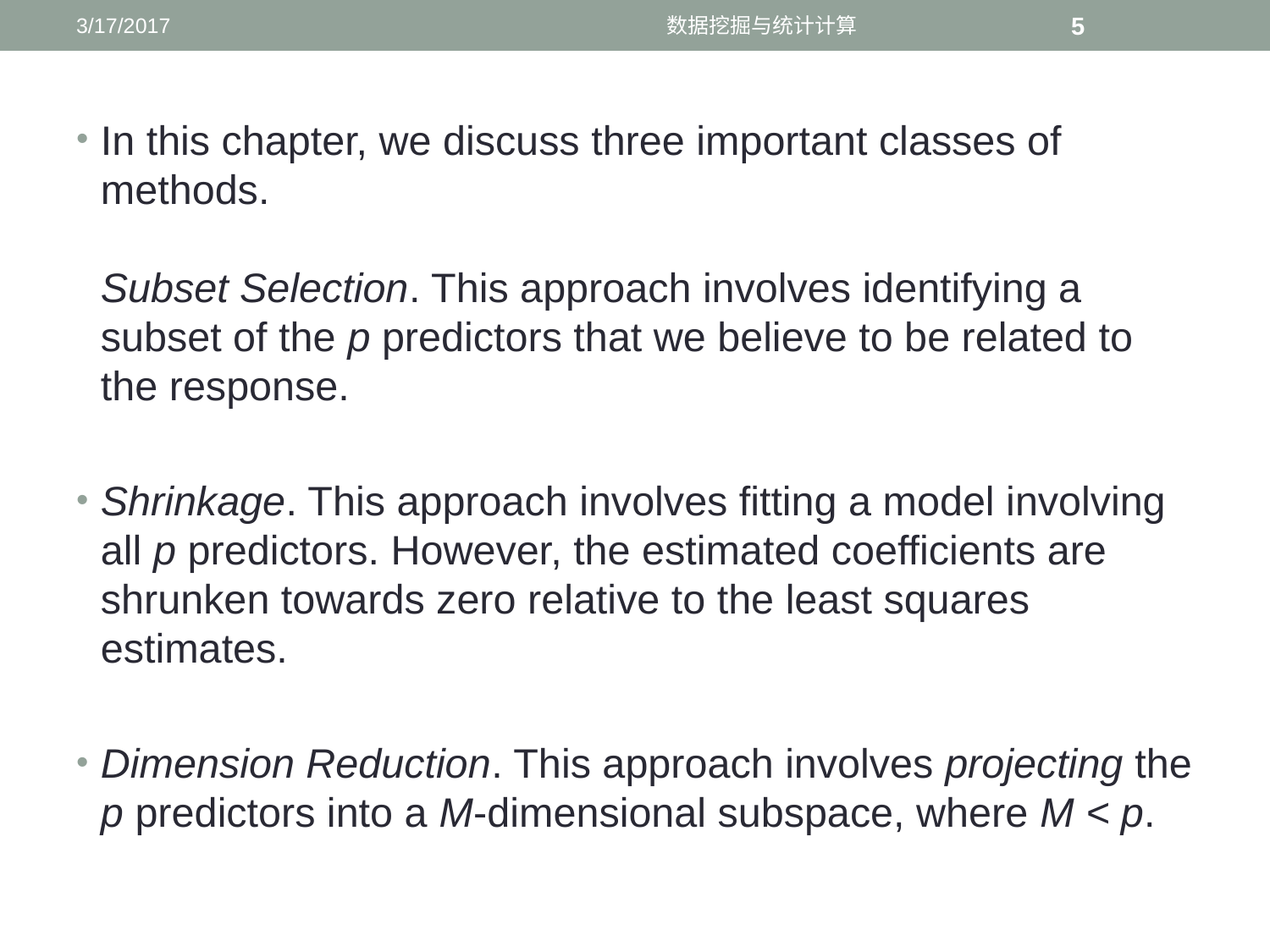

3/17/2017
数据挖掘与统计计算
5
In this chapter, we discuss three important classes of
methods.
Subset Selection. This approach involves identifying a subset of the p predictors that we believe to be related to the response.

Shrinkage. This approach involves fitting a model involving all p predictors. However, the estimated coefficients are shrunken towards zero relative to the least squares estimates.

Dimension Reduction. This approach involves projecting the p predictors into a M-dimensional subspace, where M < p.